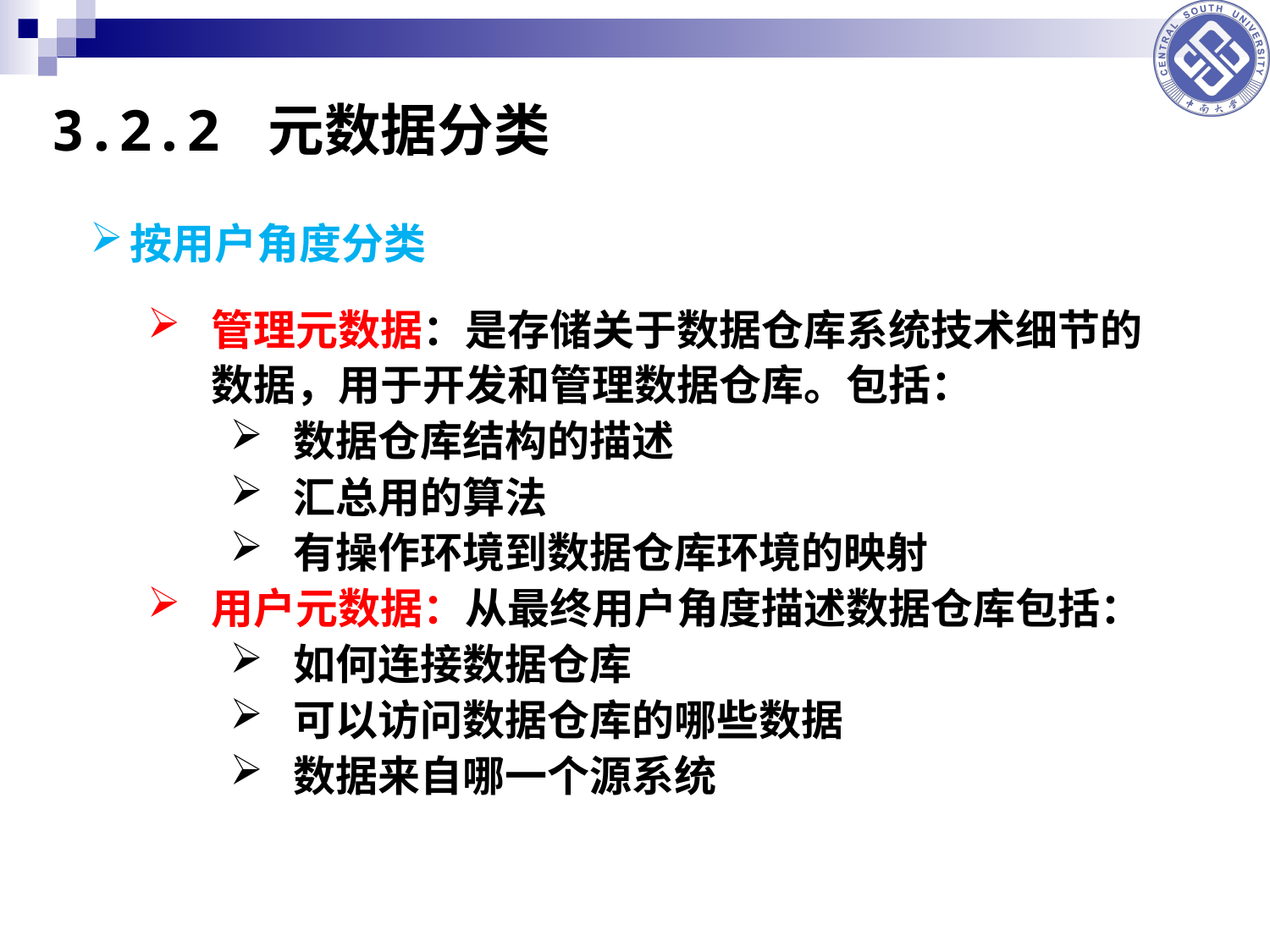

3.2.2 元数据分类
按用户角度分类
管理元数据：是存储关于数据仓库系统技术细节的数据，用于开发和管理数据仓库。包括：
数据仓库结构的描述
汇总用的算法
有操作环境到数据仓库环境的映射
用户元数据：从最终用户角度描述数据仓库包括：
如何连接数据仓库
可以访问数据仓库的哪些数据
数据来自哪一个源系统